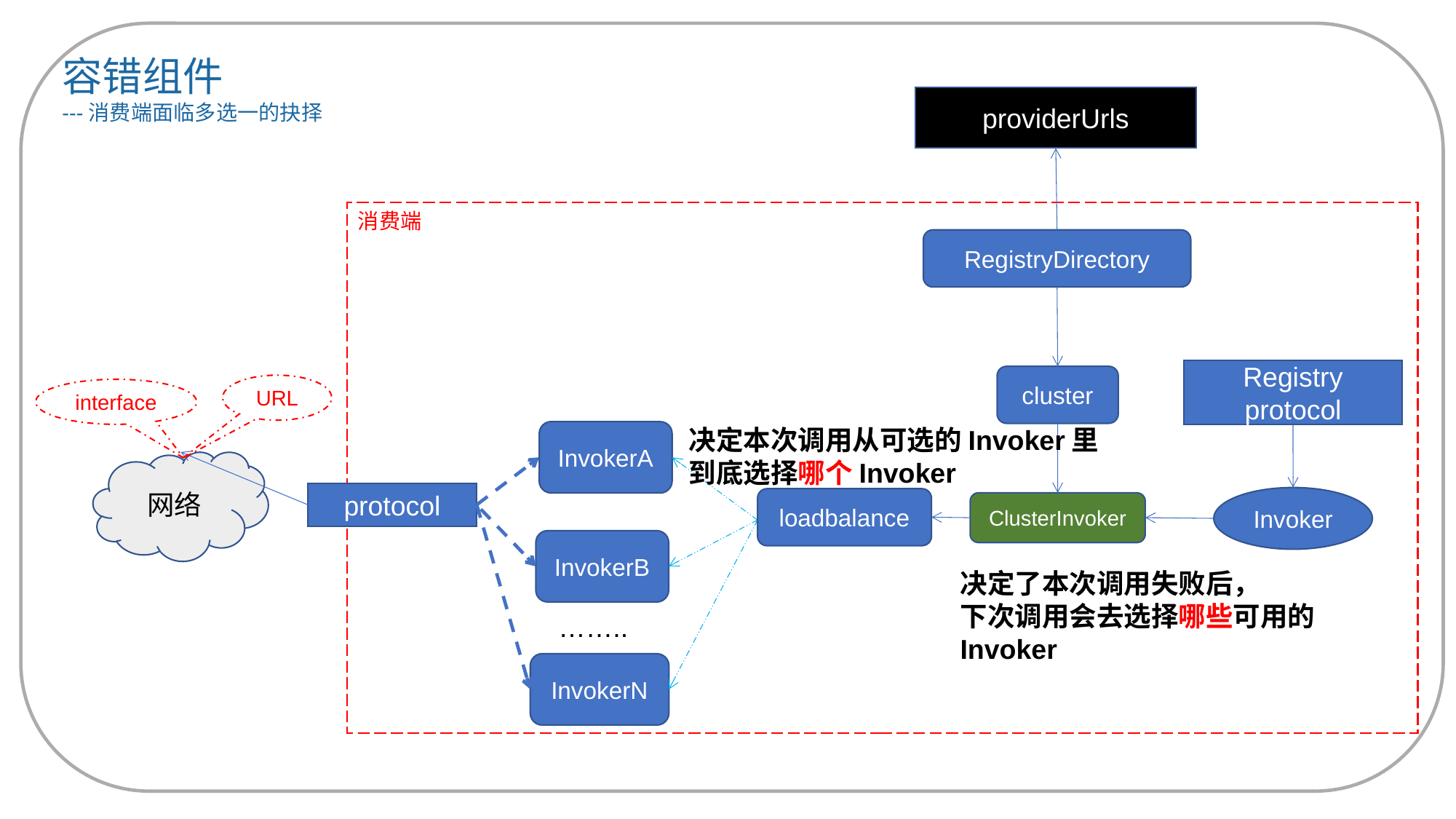

容错组件
---消费端面临多选一的抉择
providerUrls
消费端
RegistryDirectory
Registry
protocol
cluster
URL
interface
决定本次调用从可选的Invoker里
到底选择哪个Invoker
InvokerA
网络
protocol
Invoker
loadbalance
ClusterInvoker
InvokerB
决定了本次调用失败后，
下次调用会去选择哪些可用的Invoker
……..
InvokerN